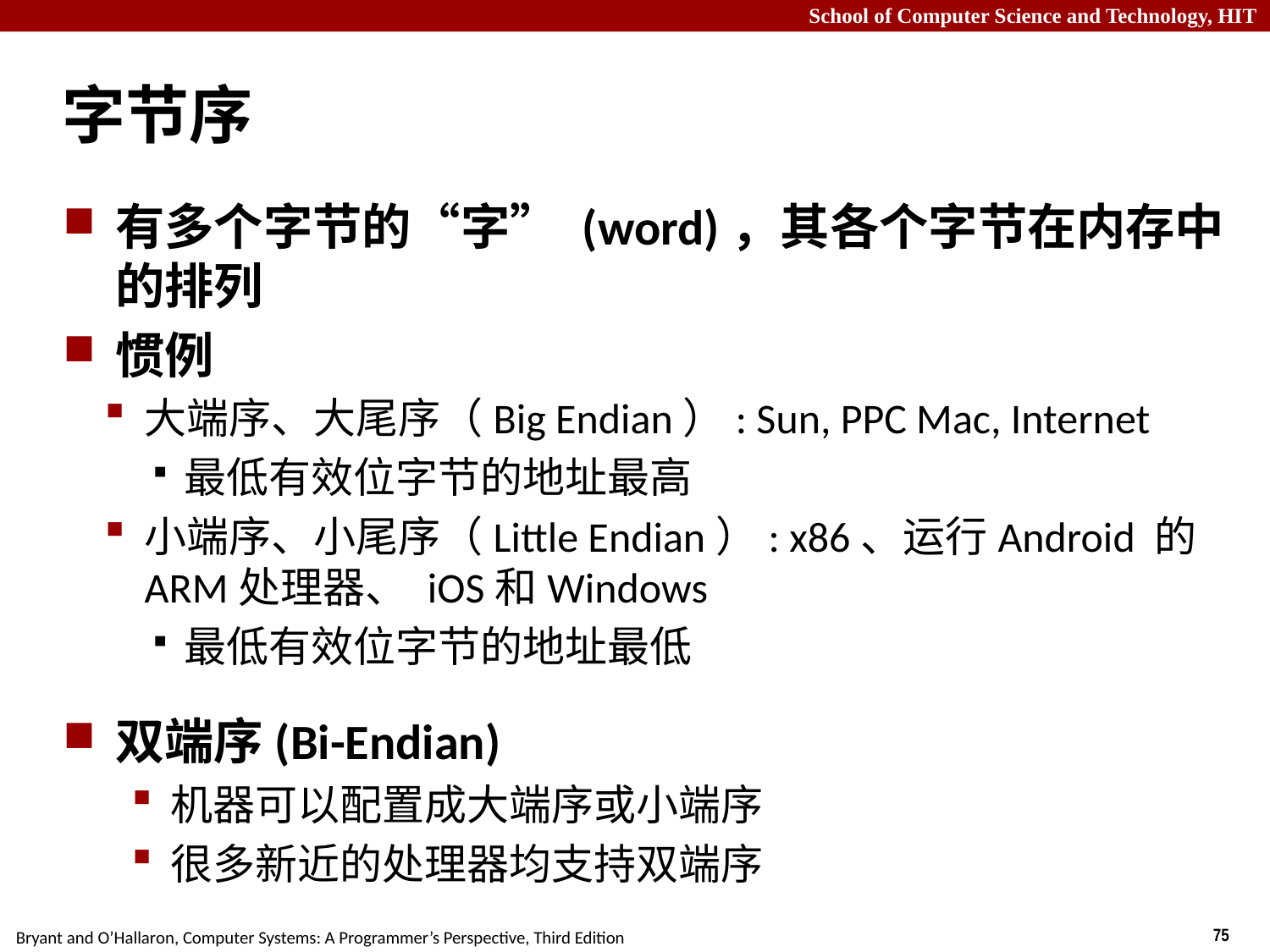

# 字节序
有多个字节的“字” (word)，其各个字节在内存中的排列
惯例
大端序、大尾序（Big Endian）: Sun, PPC Mac, Internet
最低有效位字节的地址最高
小端序、小尾序（Little Endian）: x86、运行Android 的ARM处理器、 iOS和Windows
最低有效位字节的地址最低
双端序(Bi-Endian)
机器可以配置成大端序或小端序
很多新近的处理器均支持双端序